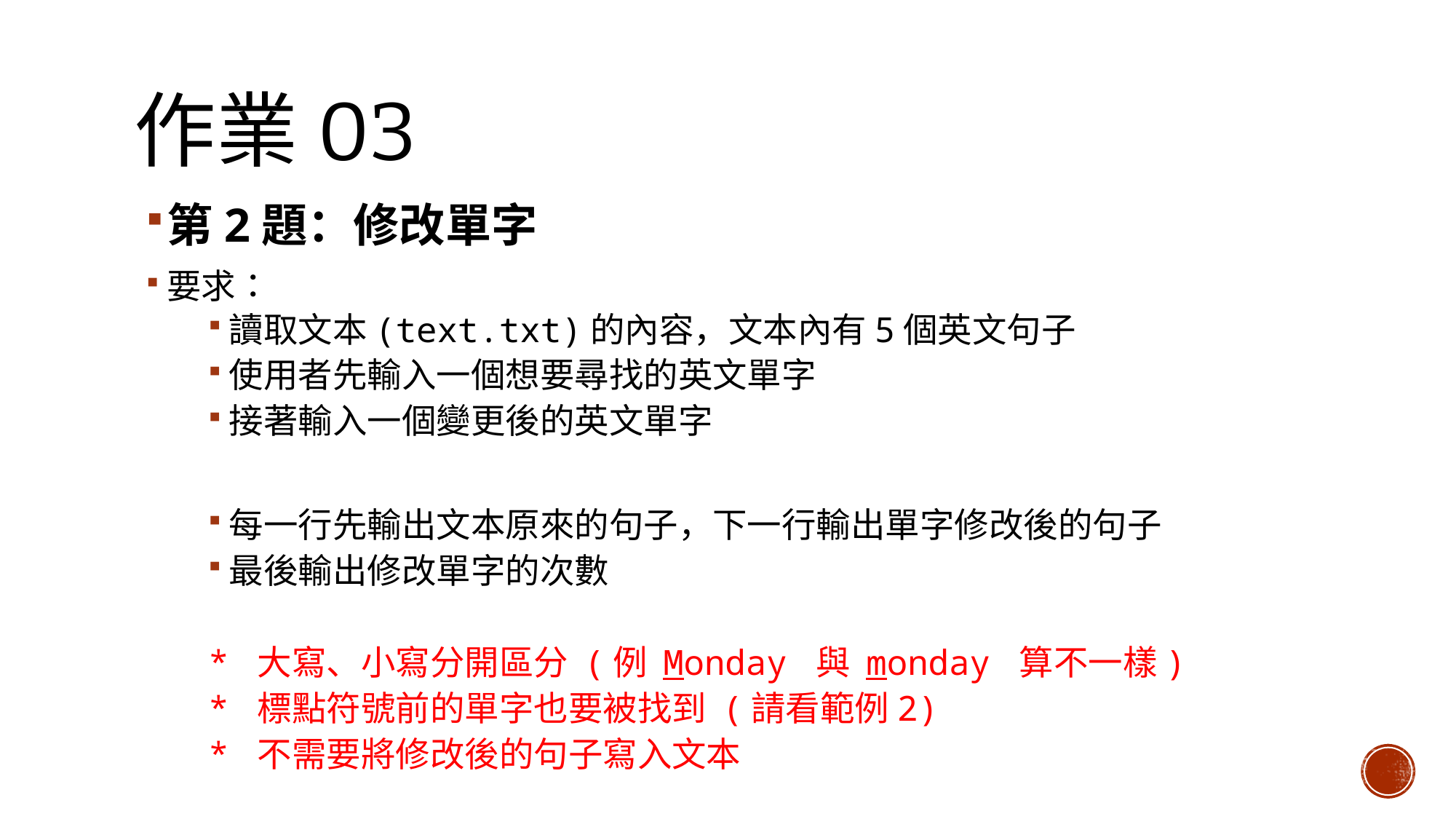

# 作業03
第2題：修改單字
要求：
讀取文本(text.txt)的內容，文本內有5個英文句子
使用者先輸入一個想要尋找的英文單字
接著輸入一個變更後的英文單字

每一行先輸出文本原來的句子，下一行輸出單字修改後的句子
最後輸出修改單字的次數

* 大寫、小寫分開區分 (例 Monday 與 monday 算不一樣)
* 標點符號前的單字也要被找到 (請看範例2)
* 不需要將修改後的句子寫入文本